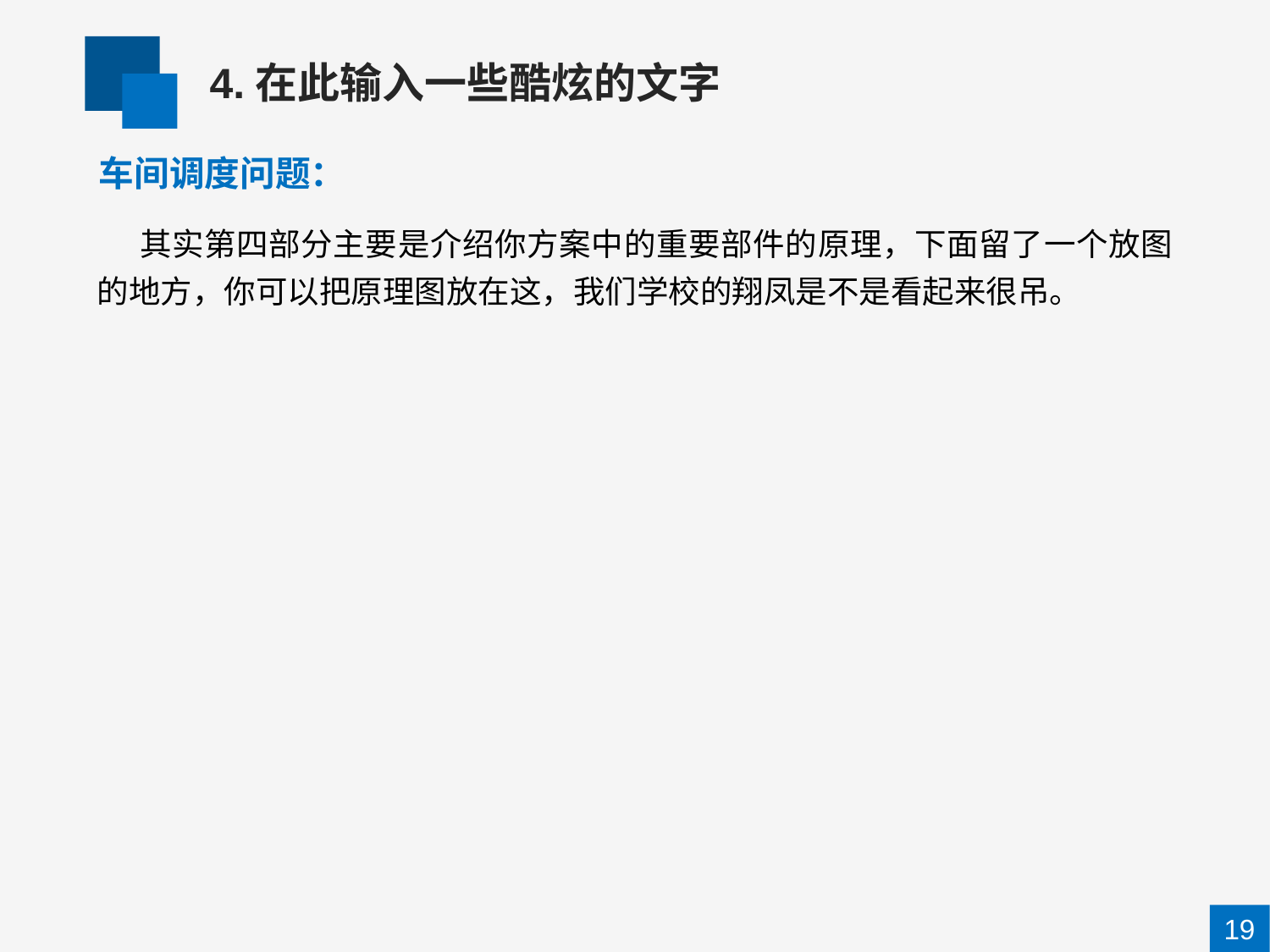

4.在此输入一些酷炫的文字
车间调度问题：
其实第四部分主要是介绍你方案中的重要部件的原理，下面留了一个放图的地方，你可以把原理图放在这，我们学校的翔凤是不是看起来很吊。
19